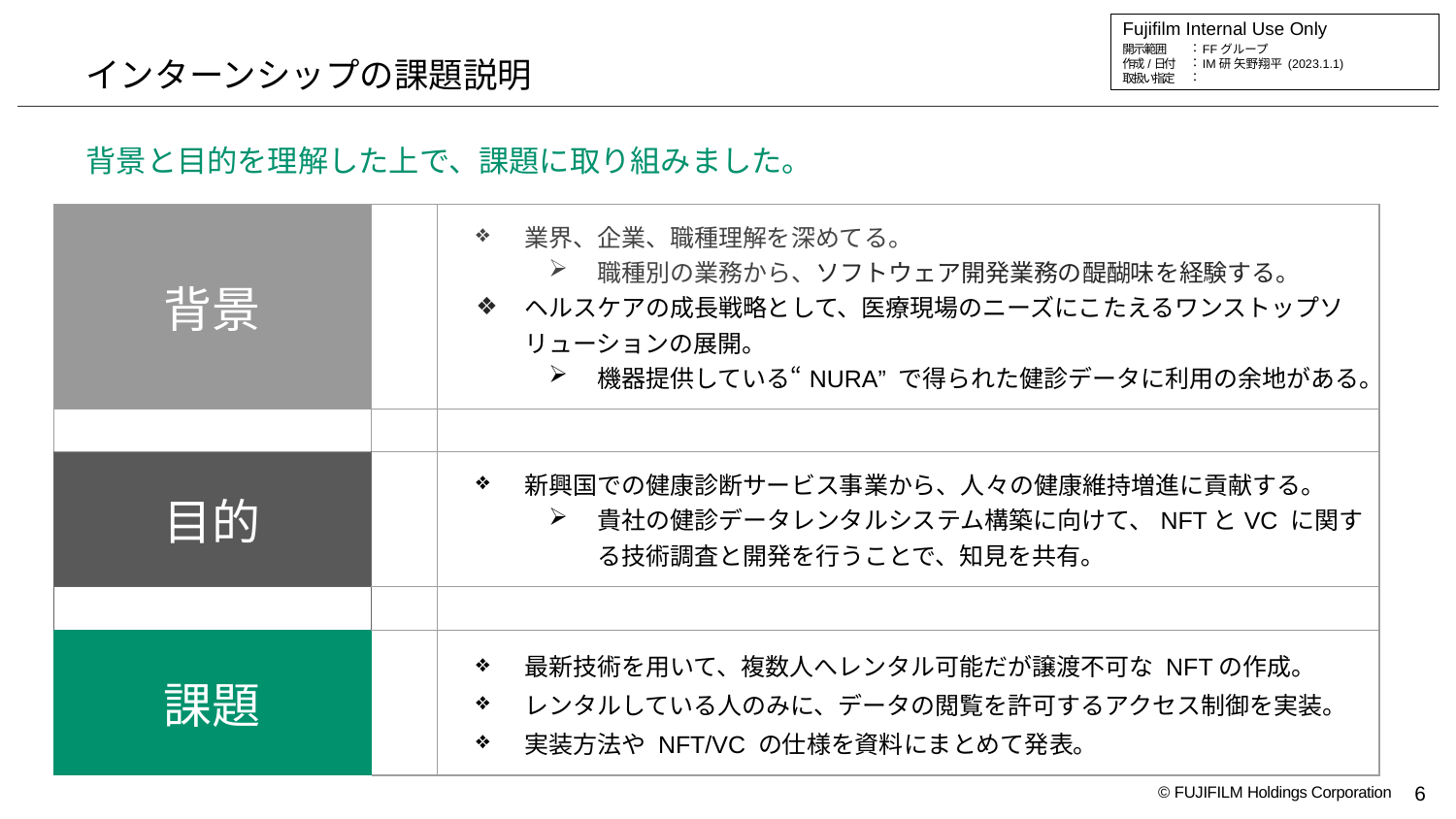

# インターンシップの課題説明
背景と目的を理解した上で、課題に取り組みました。
| 背景 |  | 業界、企業、職種理解を深めてる。 職種別の業務から、ソフトウェア開発業務の醍醐味を経験する。 ヘルスケアの成長戦略として、医療現場のニーズにこたえるワンストップソリューションの展開。 機器提供している“NURA” で得られた健診データに利用の余地がある。 |
| --- | --- | --- |
|  |  |  |
| 目的 |  | 新興国での健康診断サービス事業から、人々の健康維持増進に貢献する。 貴社の健診データレンタルシステム構築に向けて、NFTとVC に関する技術調査と開発を行うことで、知見を共有。 |
|  |  |  |
| 課題 |  | 最新技術を用いて、複数人へレンタル可能だが譲渡不可な NFTの作成。 レンタルしている人のみに、データの閲覧を許可するアクセス制御を実装。 実装方法や NFT/VC の仕様を資料にまとめて発表。 |
6